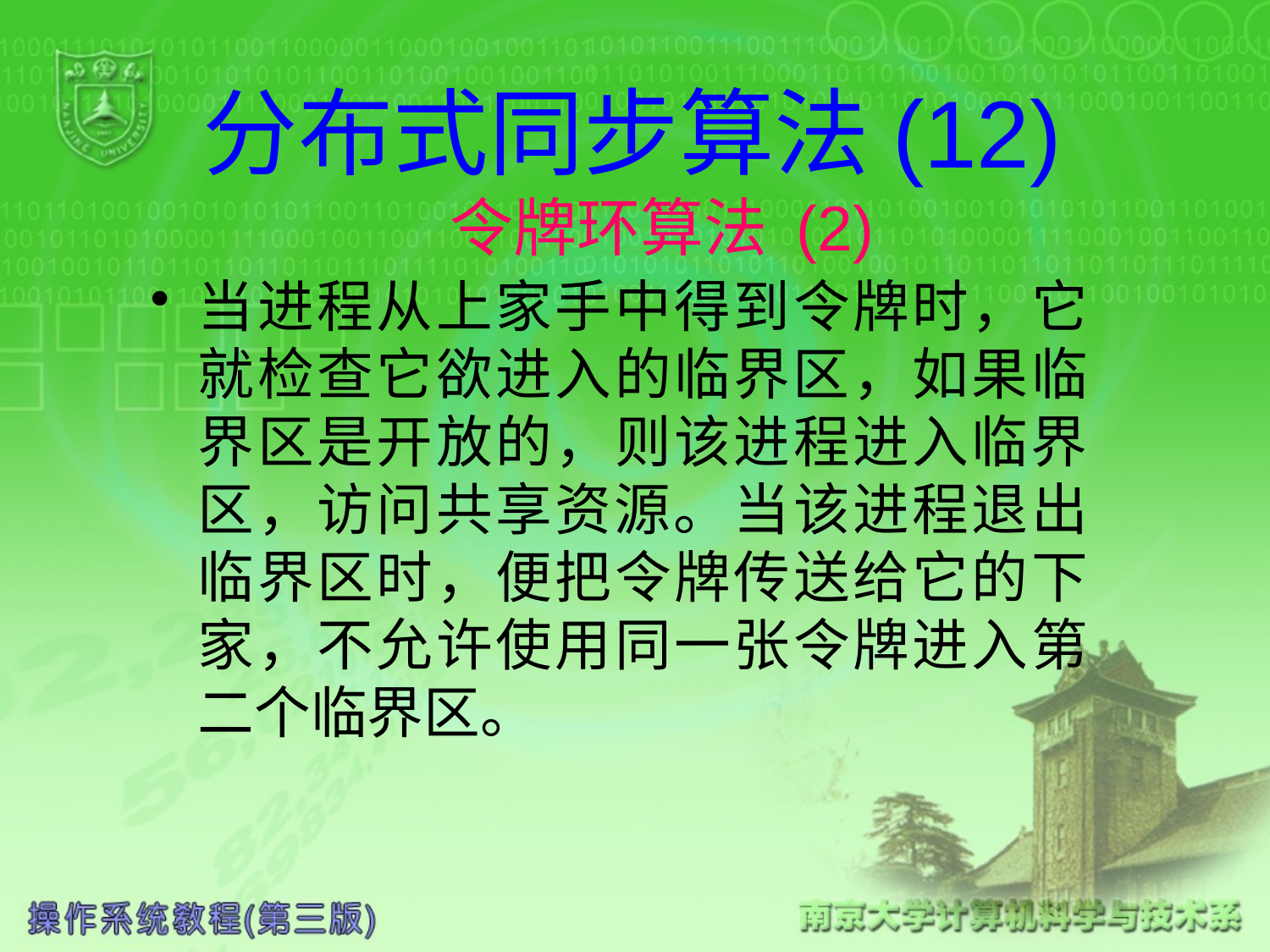

# 分布式同步算法(12) 令牌环算法 (2)
当进程从上家手中得到令牌时，它就检查它欲进入的临界区，如果临界区是开放的，则该进程进入临界区，访问共享资源。当该进程退出临界区时，便把令牌传送给它的下家，不允许使用同一张令牌进入第二个临界区。